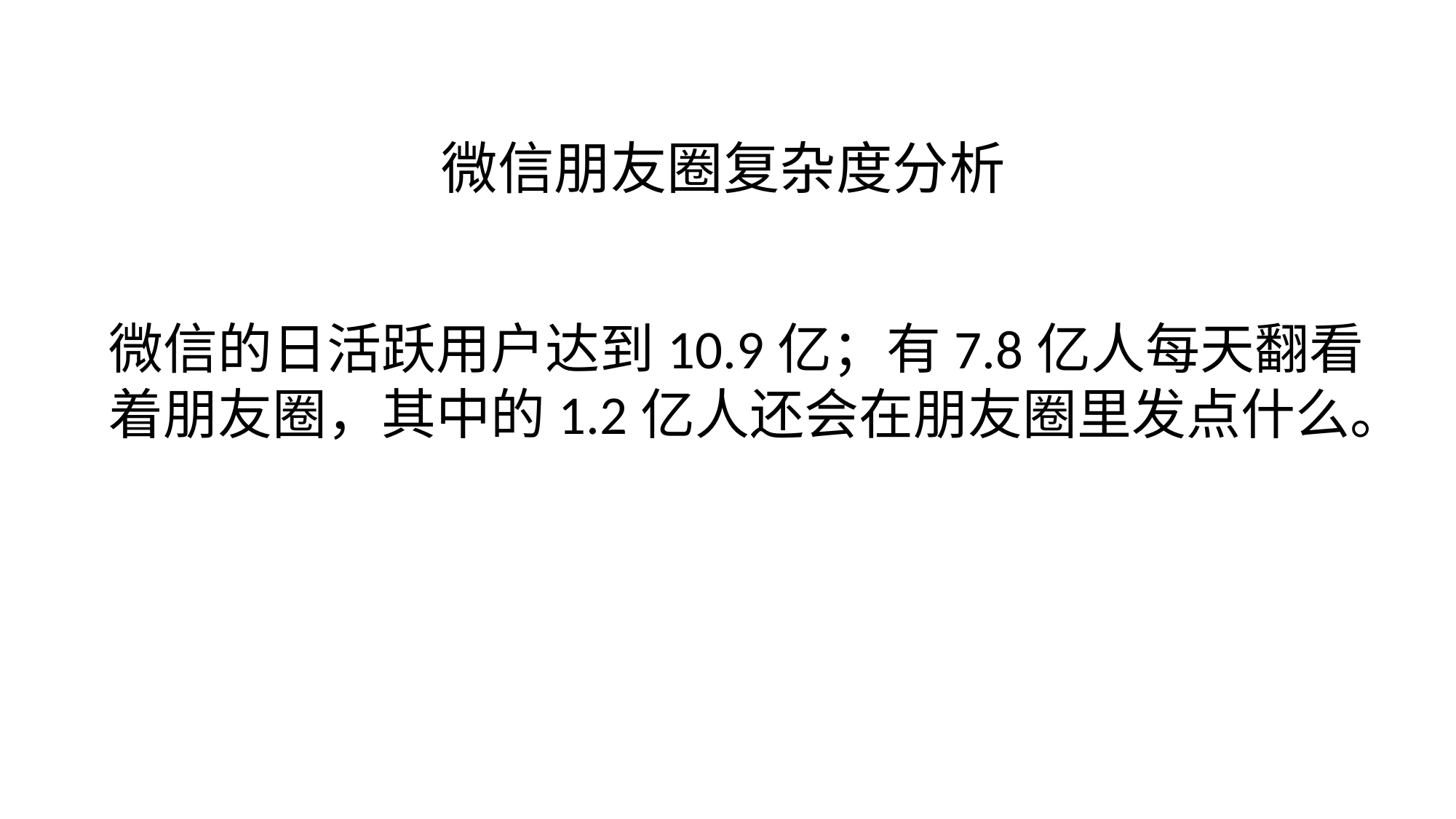

# 微信朋友圈复杂度分析
微信的日活跃用户达到10.9亿；有7.8亿人每天翻看着朋友圈，其中的1.2亿人还会在朋友圈里发点什么。